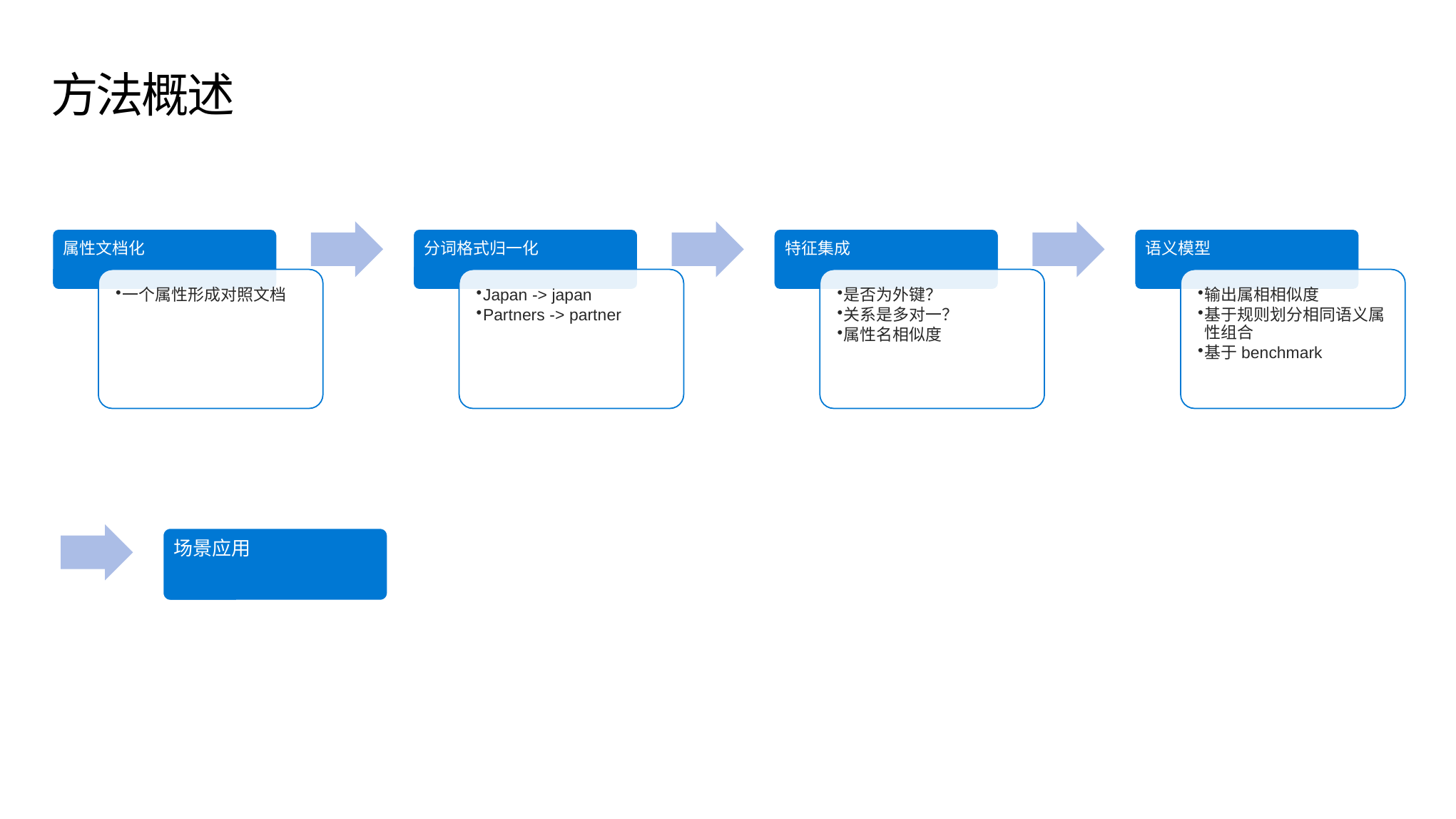

# 方法概述
属性文档化
一个属性形成对照文档

分词格式归一化
Japan -> japan
Partners -> partner

特征集成
是否为外键？
关系是多对一？
属性名相似度

语义模型
输出属相相似度
基于规则划分相同语义属性组合
基于benchmark

场景应用